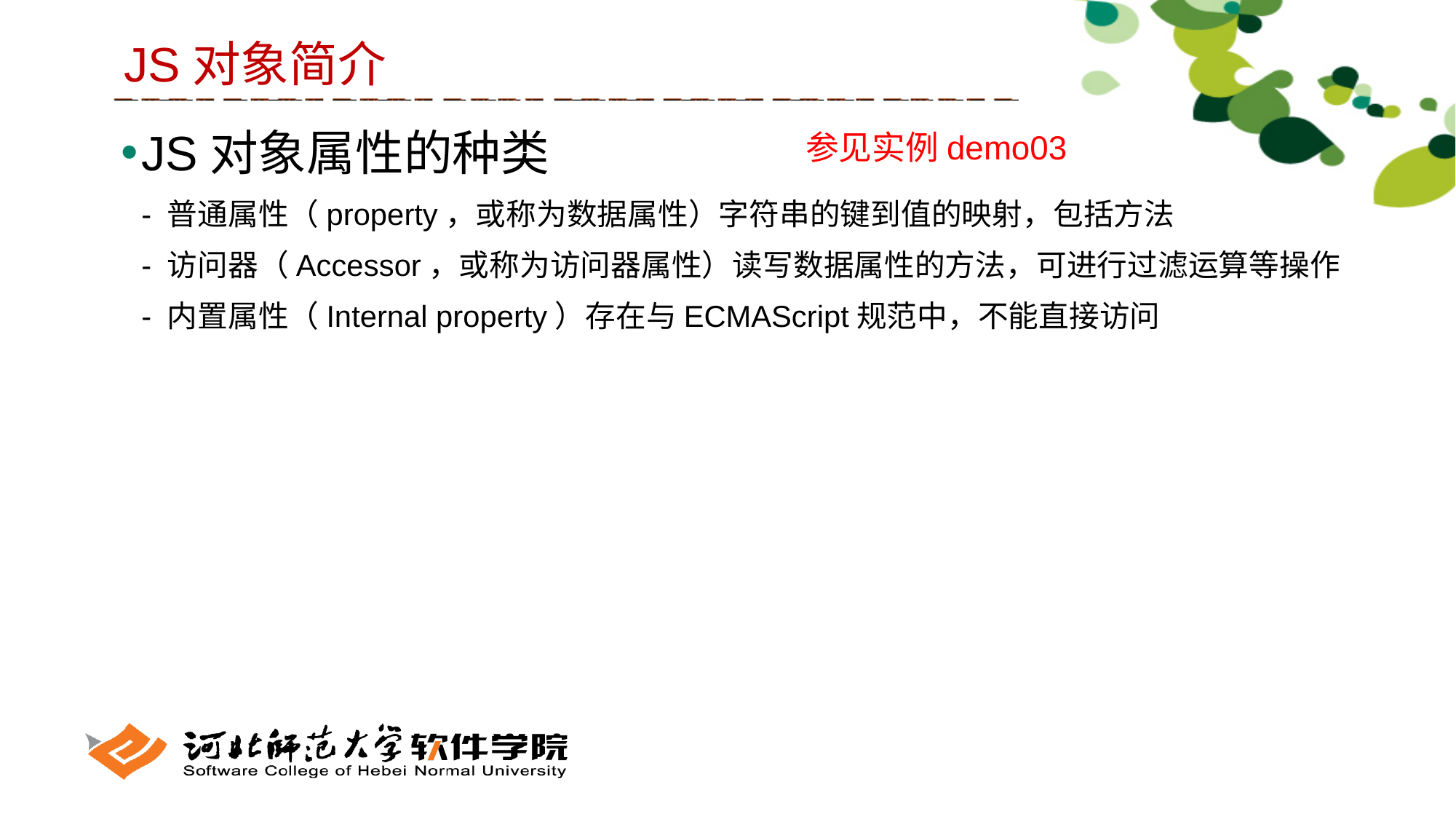

JS对象简介
JS对象属性的种类
- 普通属性（property，或称为数据属性）字符串的键到值的映射，包括方法
- 访问器（Accessor，或称为访问器属性）读写数据属性的方法，可进行过滤运算等操作
- 内置属性（Internal property）存在与ECMAScript规范中，不能直接访问

参见实例demo03